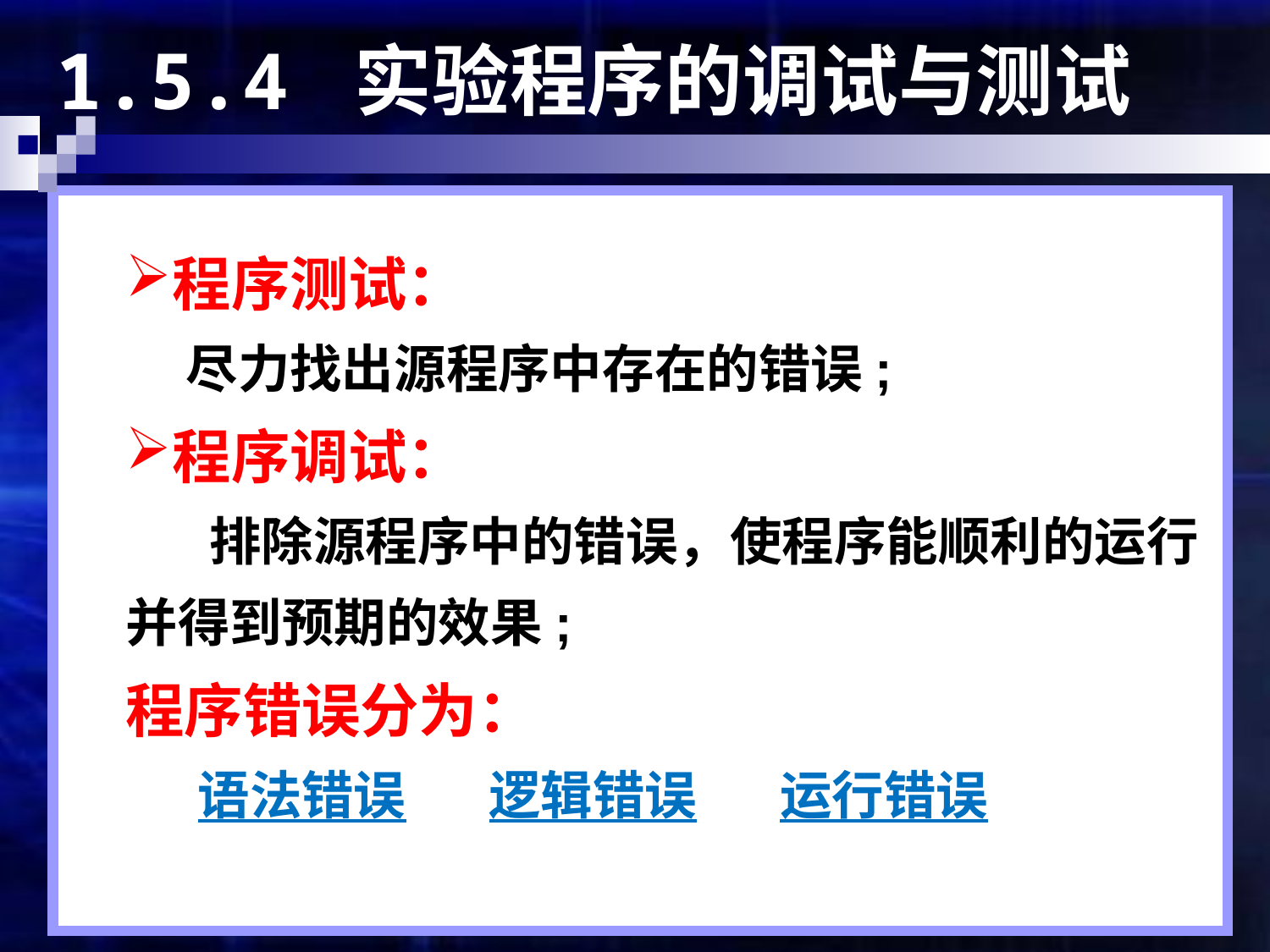

# 1.5.4 实验程序的调试与测试
程序测试：
    尽力找出源程序中存在的错误;
程序调试：
      排除源程序中的错误，使程序能顺利的运行并得到预期的效果;
程序错误分为：
     语法错误       逻辑错误       运行错误